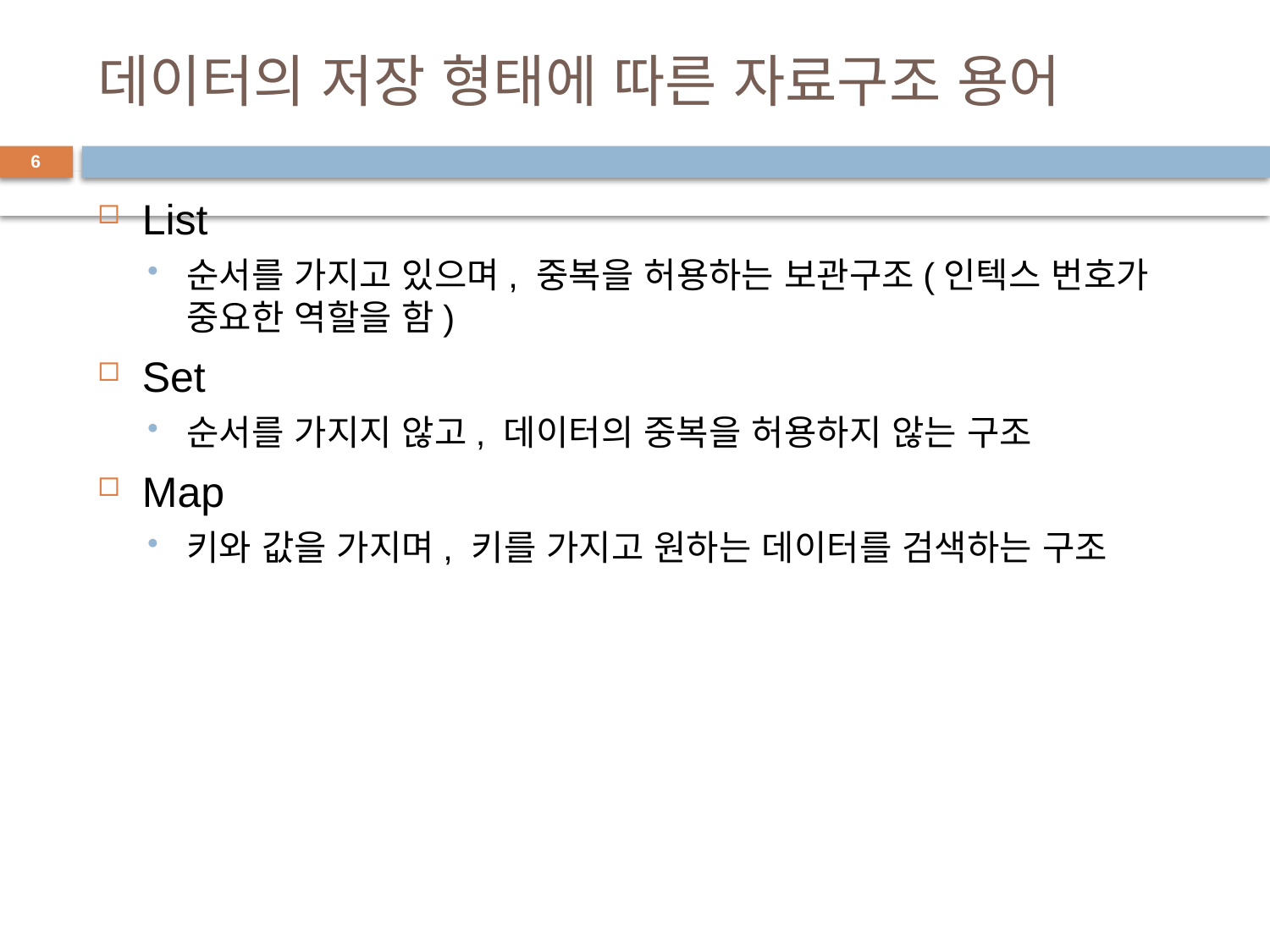

# 데이터의 저장 형태에 따른 자료구조 용어
6
List
순서를 가지고 있으며, 중복을 허용하는 보관구조(인텍스 번호가 중요한 역할을 함)
Set
순서를 가지지 않고, 데이터의 중복을 허용하지 않는 구조
Map
키와 값을 가지며, 키를 가지고 원하는 데이터를 검색하는 구조